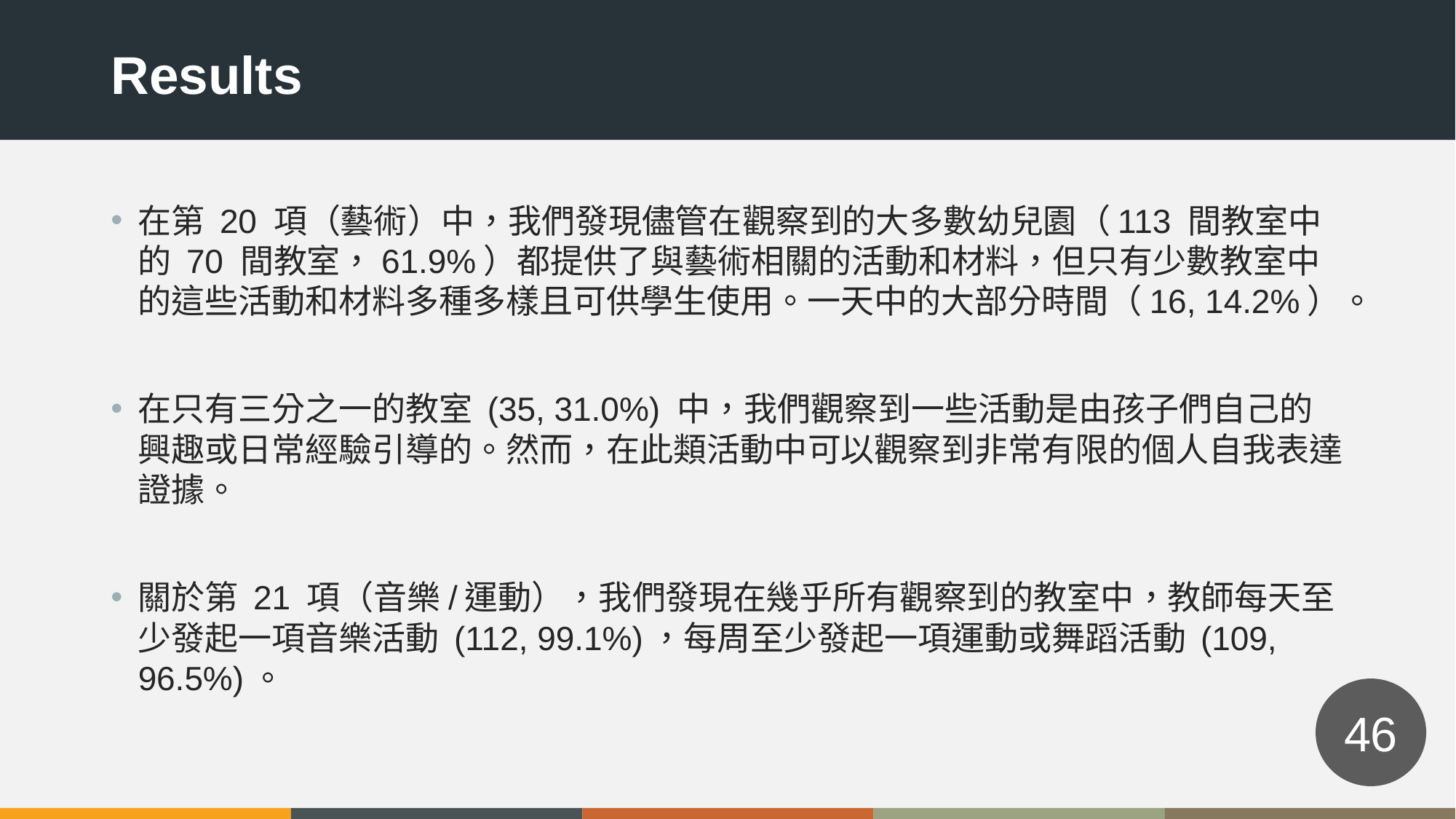

Results
在第 20 項（藝術）中，我們發現儘管在觀察到的大多數幼兒園（113 間教室中的 70 間教室，61.9%）都提供了與藝術相關的活動和材料，但只有少數教室中的這些活動和材料多種多樣且可供學生使用。一天中的大部分時間（16, 14.2%）。

在只有三分之一的教室 (35, 31.0%) 中，我們觀察到一些活動是由孩子們自己的興趣或日常經驗引導的。然而，在此類活動中可以觀察到非常有限的個人自我表達證據。

關於第 21 項（音樂/運動），我們發現在幾乎所有觀察到的教室中，教師每天至少發起一項音樂活動 (112, 99.1%)，每周至少發起一項運動或舞蹈活動 (109, 96.5%)。

46